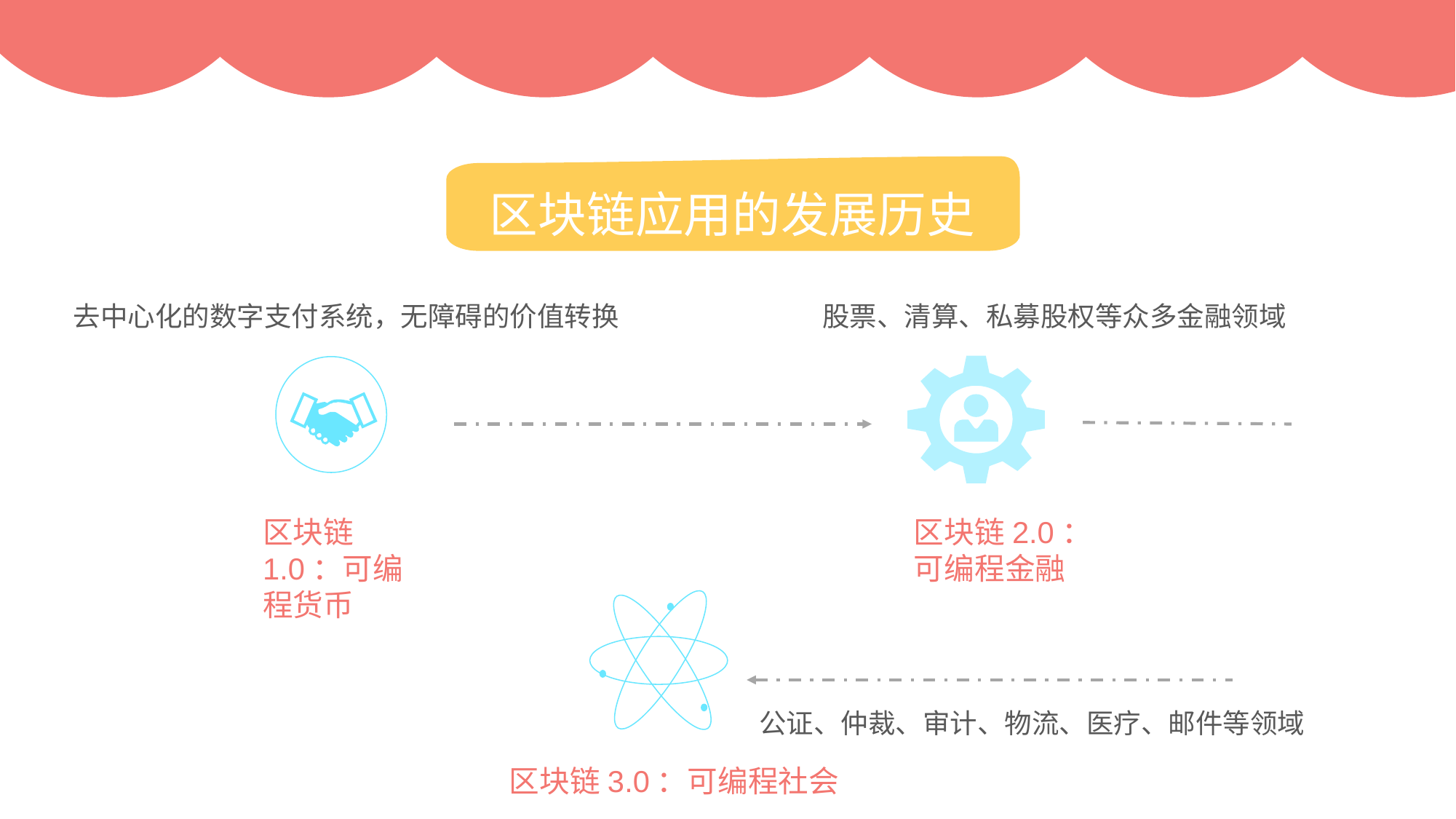

区块链应用的发展历史
区块链应用的发展历史
去中心化的数字支付系统，无障碍的价值转换
股票、清算、私募股权等众多金融领域

区块链1.0：可编程货币
区块链2.0：可编程金融

公证、仲裁、审计、物流、医疗、邮件等领域
区块链3.0：可编程社会